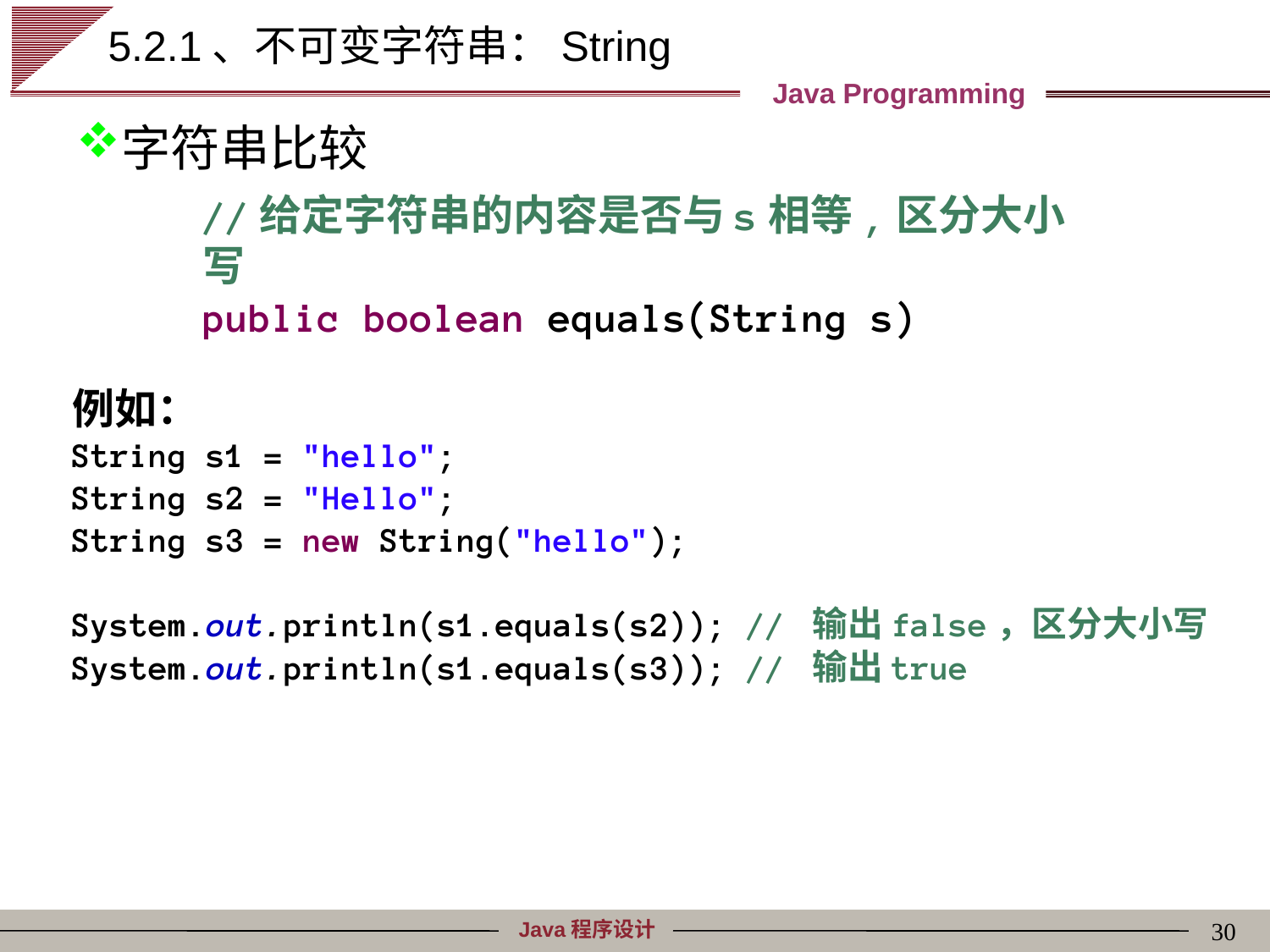

# 5.2.1、不可变字符串：String
字符串比较
//给定字符串的内容是否与s相等,区分大小写
public boolean equals(String s)
例如：
String s1 = "hello";
String s2 = "Hello";
String s3 = new String("hello");

System.out.println(s1.equals(s2)); // 输出false，区分大小写
System.out.println(s1.equals(s3)); // 输出true